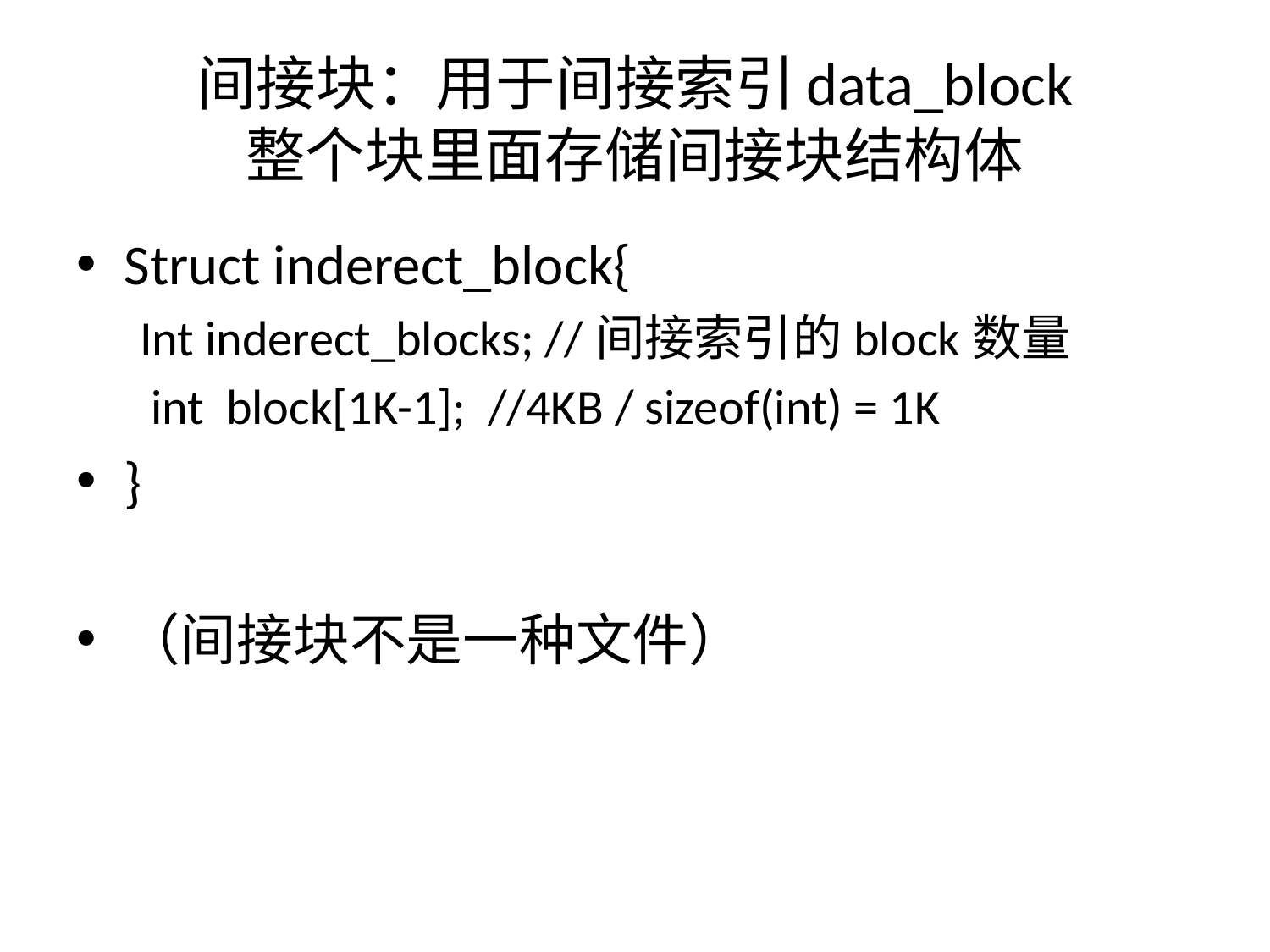

# 间接块：用于间接索引data_block 整个块里面存储间接块结构体
Struct inderect_block{
Int inderect_blocks; //间接索引的block数量
 int  block[1K-1];  //4KB / sizeof(int) = 1K
}

（间接块不是一种文件）